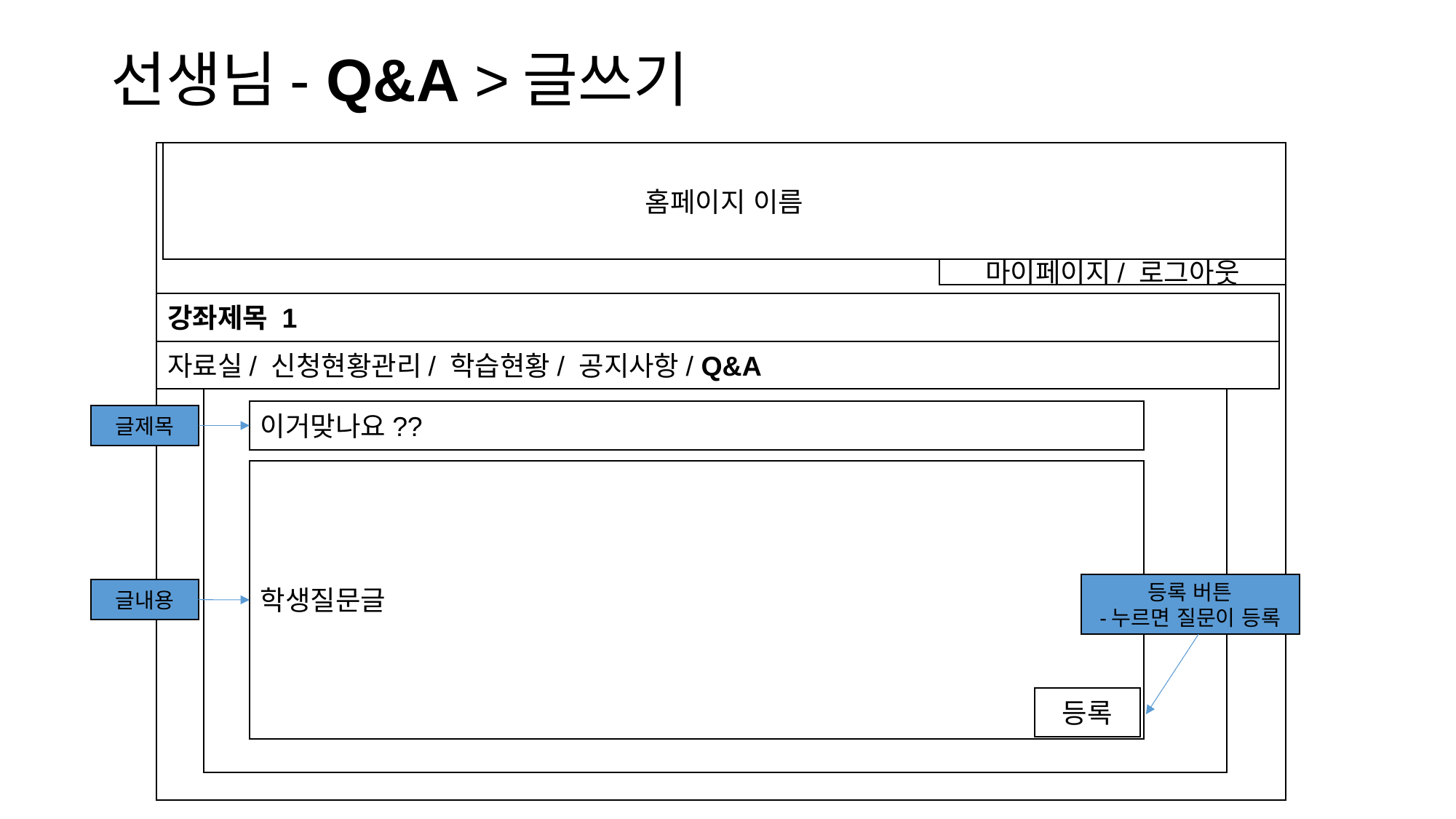

# 선생님- Q&A >글쓰기

홈페이지 이름
마이페이지/ 로그아웃
강좌제목 1
Q&A>학생 질문글
클릭시 화면
자료실/ 신청현황관리/ 학습현황/ 공지사항/ Q&A

이거맞나요??
글제목
학생질문글
등록 버튼
-누르면 질문이 등록
글내용
등록